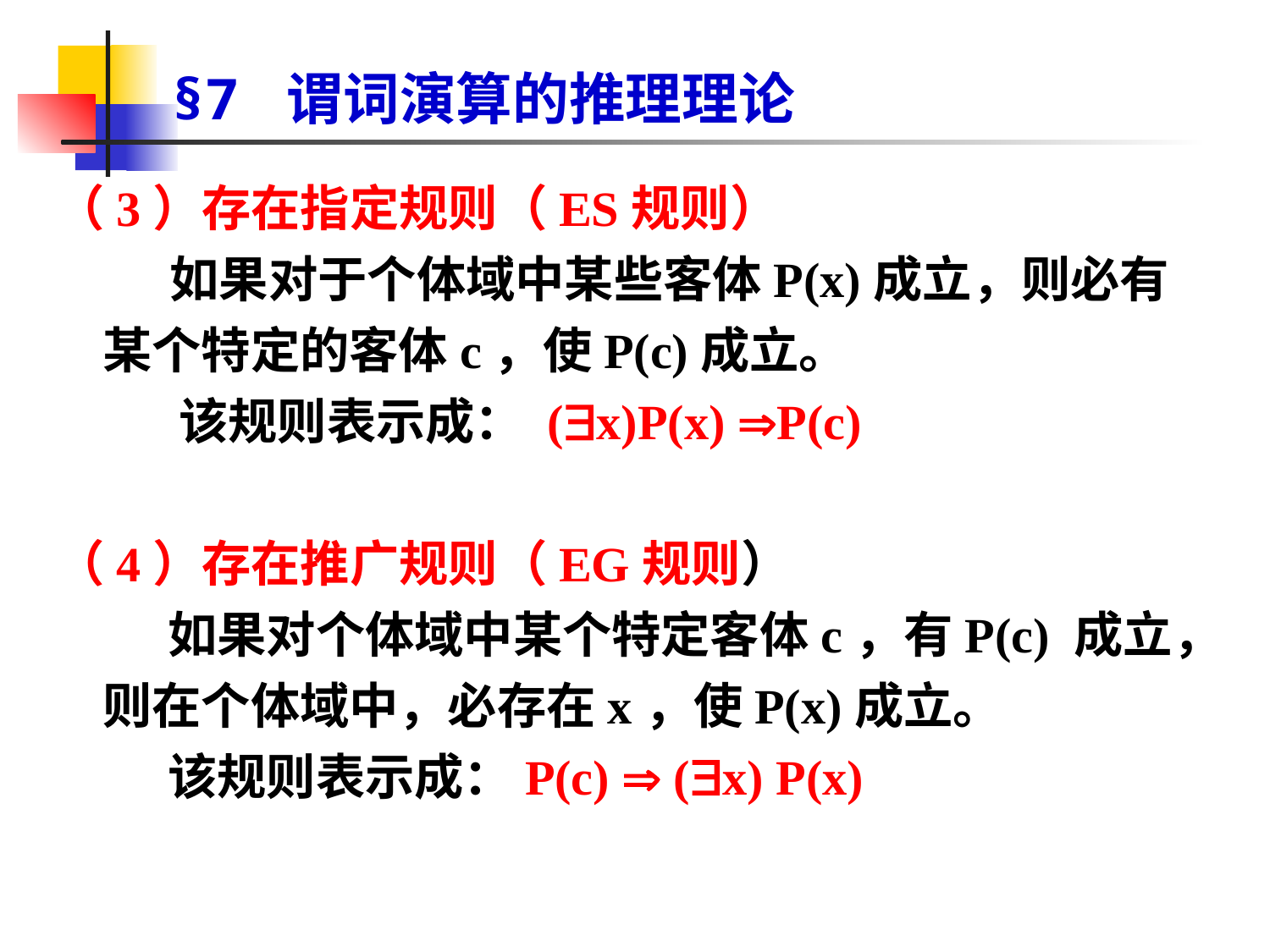

# §7 谓词演算的推理理论
（3）存在指定规则（ES规则）
      如果对于个体域中某些客体P(x)成立，则必有某个特定的客体c，使P(c)成立。
          该规则表示成： (∃x)P(x) ⇒P(c)

（4）存在推广规则（EG规则）
         如果对个体域中某个特定客体c，有P(c) 成立，则在个体域中，必存在x，使P(x)成立。
         该规则表示成：P(c) ⇒ (∃x) P(x)
90